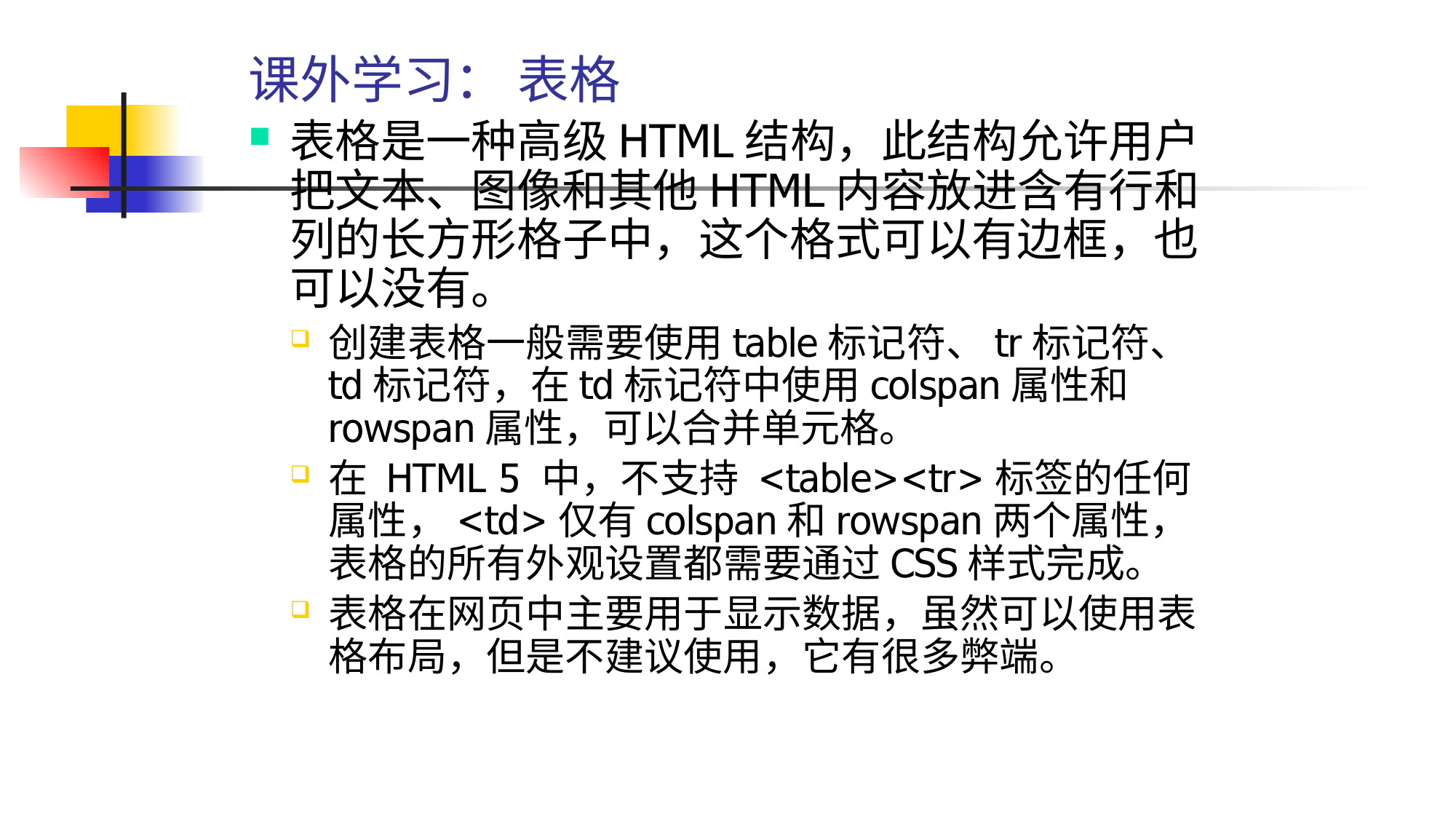

课外学习： 表格
表格是一种高级HTML结构，此结构允许用户把文本、图像和其他HTML内容放进含有行和列的长方形格子中，这个格式可以有边框，也可以没有。
创建表格一般需要使用table标记符、tr标记符、td标记符，在td标记符中使用colspan属性和rowspan属性，可以合并单元格。
在 HTML 5 中，不支持 <table><tr>标签的任何属性，<td>仅有colspan和rowspan两个属性，表格的所有外观设置都需要通过CSS样式完成。
表格在网页中主要用于显示数据，虽然可以使用表格布局，但是不建议使用，它有很多弊端。